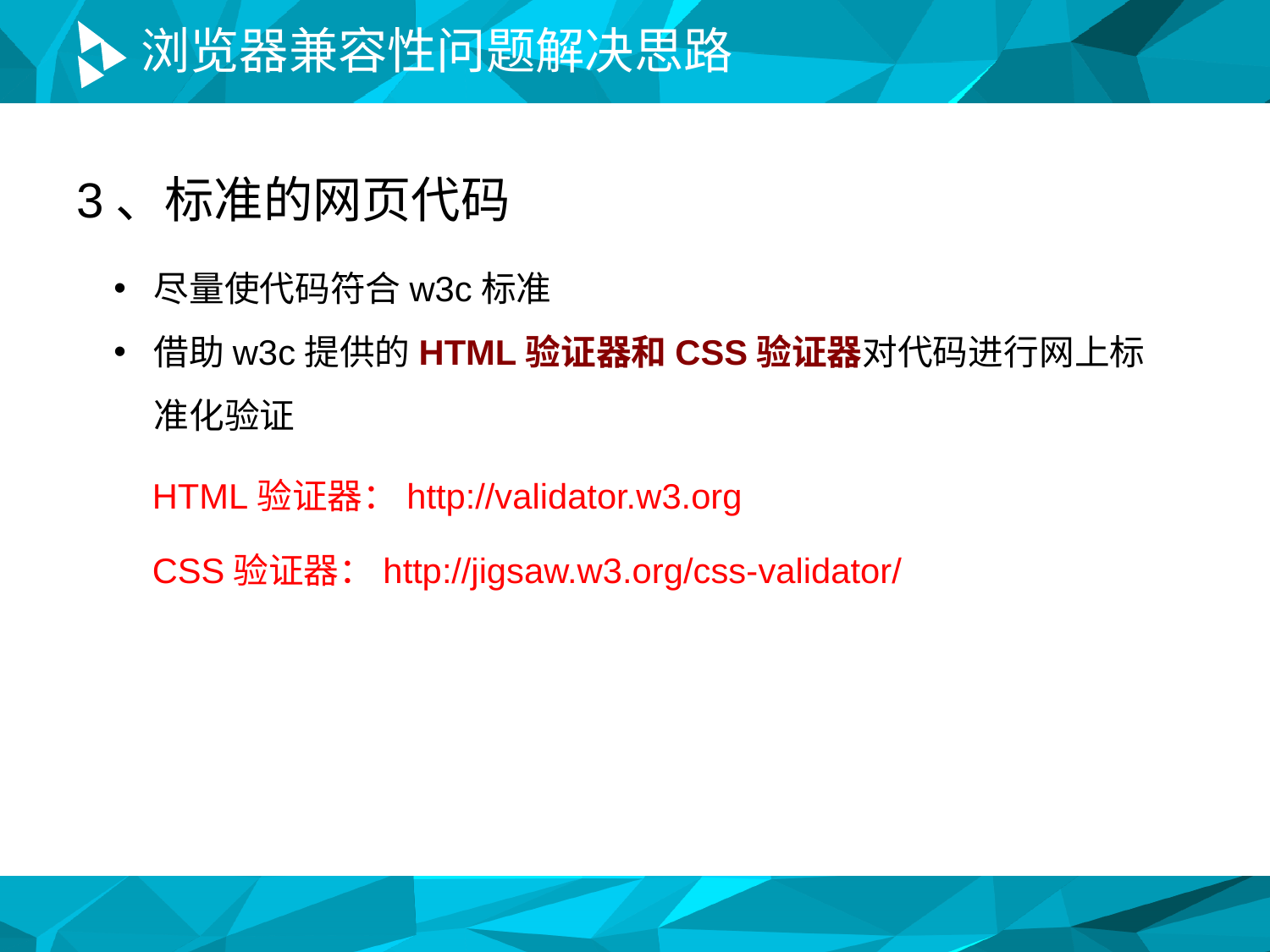

# 浏览器兼容性问题解决思路
3、标准的网页代码

尽量使代码符合w3c标准
借助w3c提供的HTML验证器和CSS验证器对代码进行网上标准化验证

HTML验证器：http://validator.w3.org
CSS验证器：http://jigsaw.w3.org/css-validator/